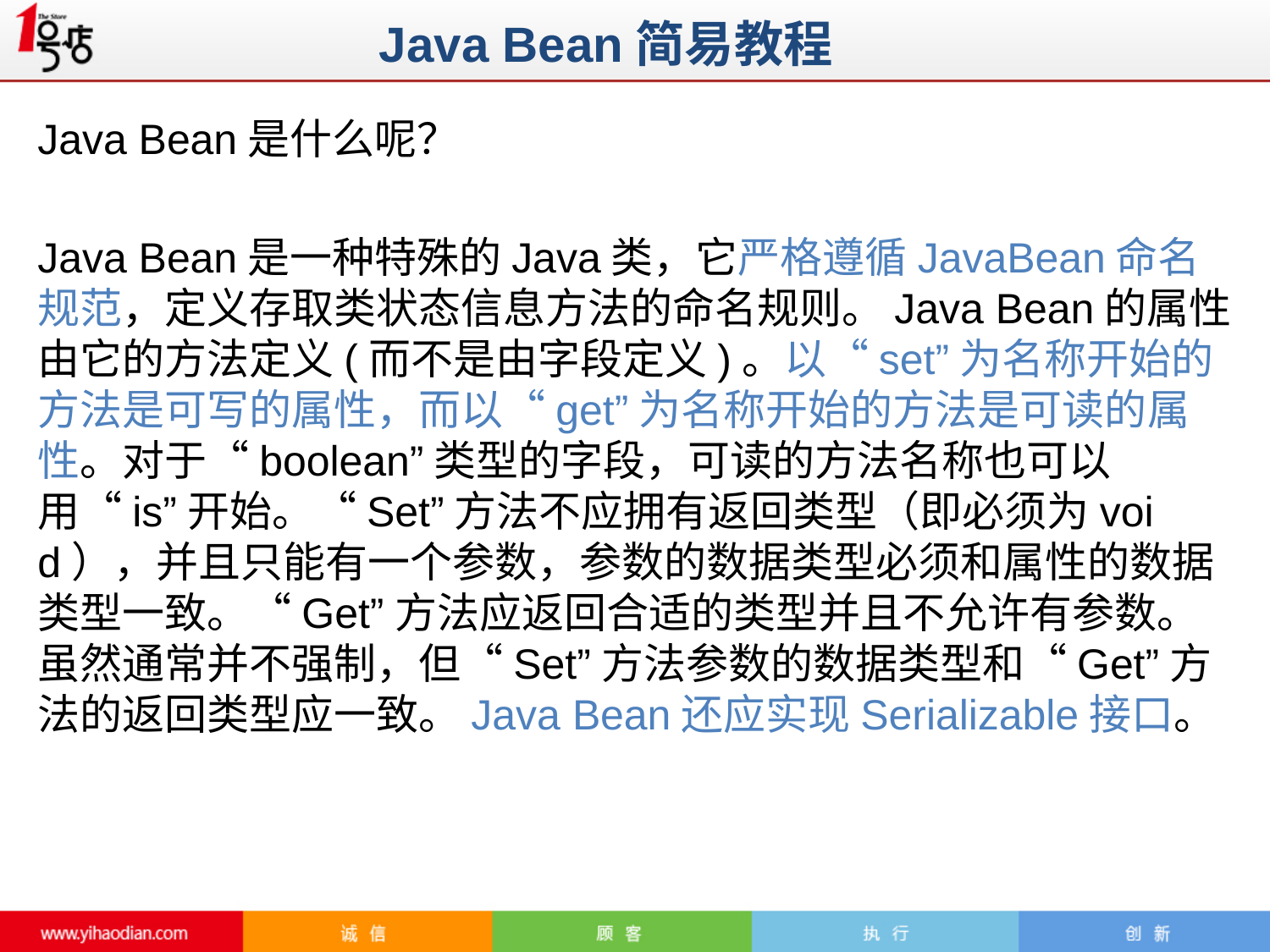

Java Bean简易教程
Java Bean是什么呢？

Java Bean是一种特殊的Java类，它严格遵循JavaBean命名规范，定义存取类状态信息方法的命名规则。Java Bean的属性由它的方法定义(而不是由字段定义)。以“set”为名称开始的方法是可写的属性，而以“get”为名称开始的方法是可读的属性。对于“boolean”类型的字段，可读的方法名称也可以用“is”开始。“Set”方法不应拥有返回类型（即必须为void），并且只能有一个参数，参数的数据类型必须和属性的数据类型一致。“Get”方法应返回合适的类型并且不允许有参数。虽然通常并不强制，但“Set”方法参数的数据类型和“Get”方法的返回类型应一致。Java Bean还应实现Serializable接口。